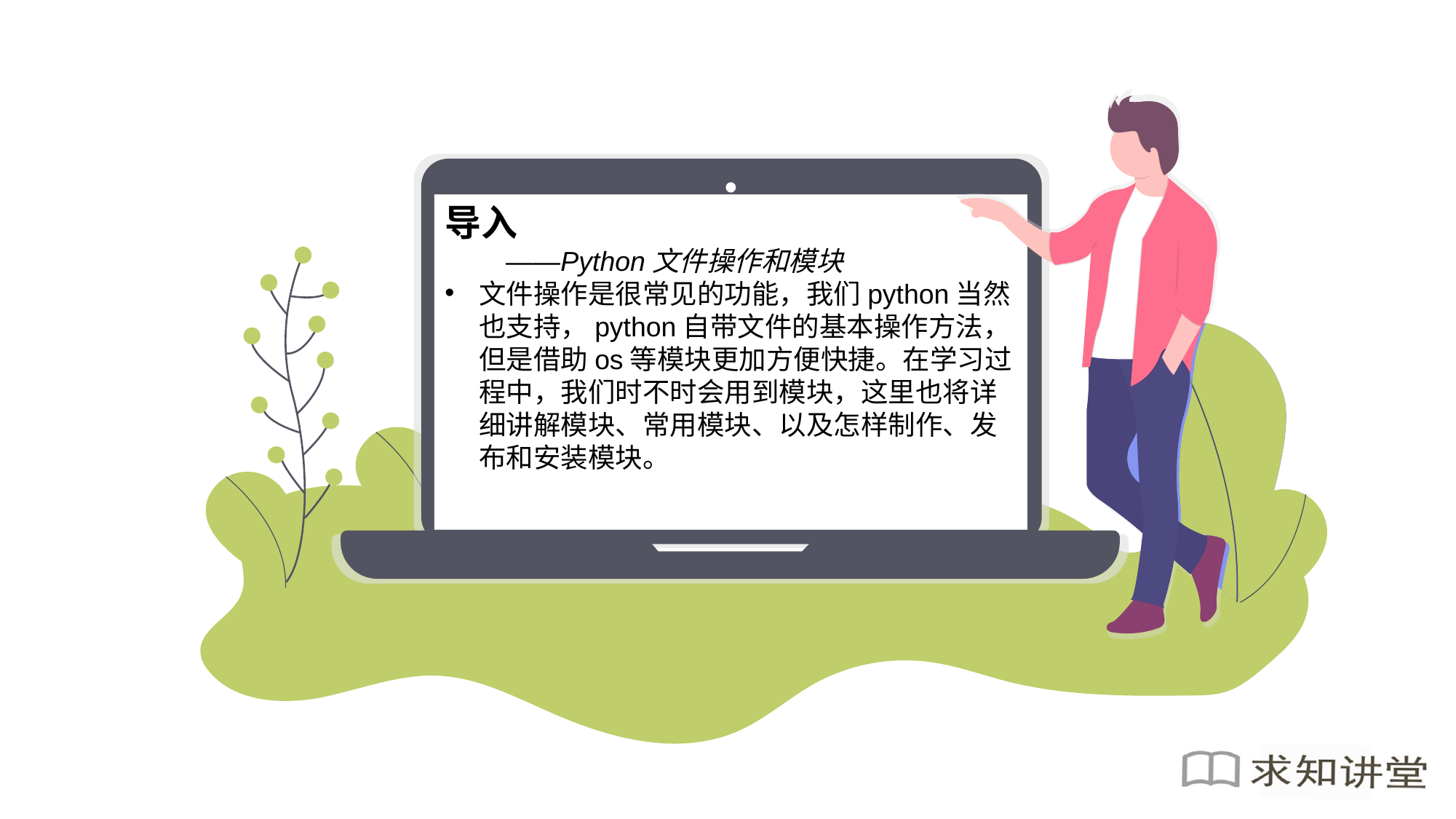

导入
        ——Python文件操作和模块
文件操作是很常见的功能，我们python当然也支持，python自带文件的基本操作方法，但是借助os等模块更加方便快捷。在学习过程中，我们时不时会用到模块，这里也将详细讲解模块、常用模块、以及怎样制作、发布和安装模块。